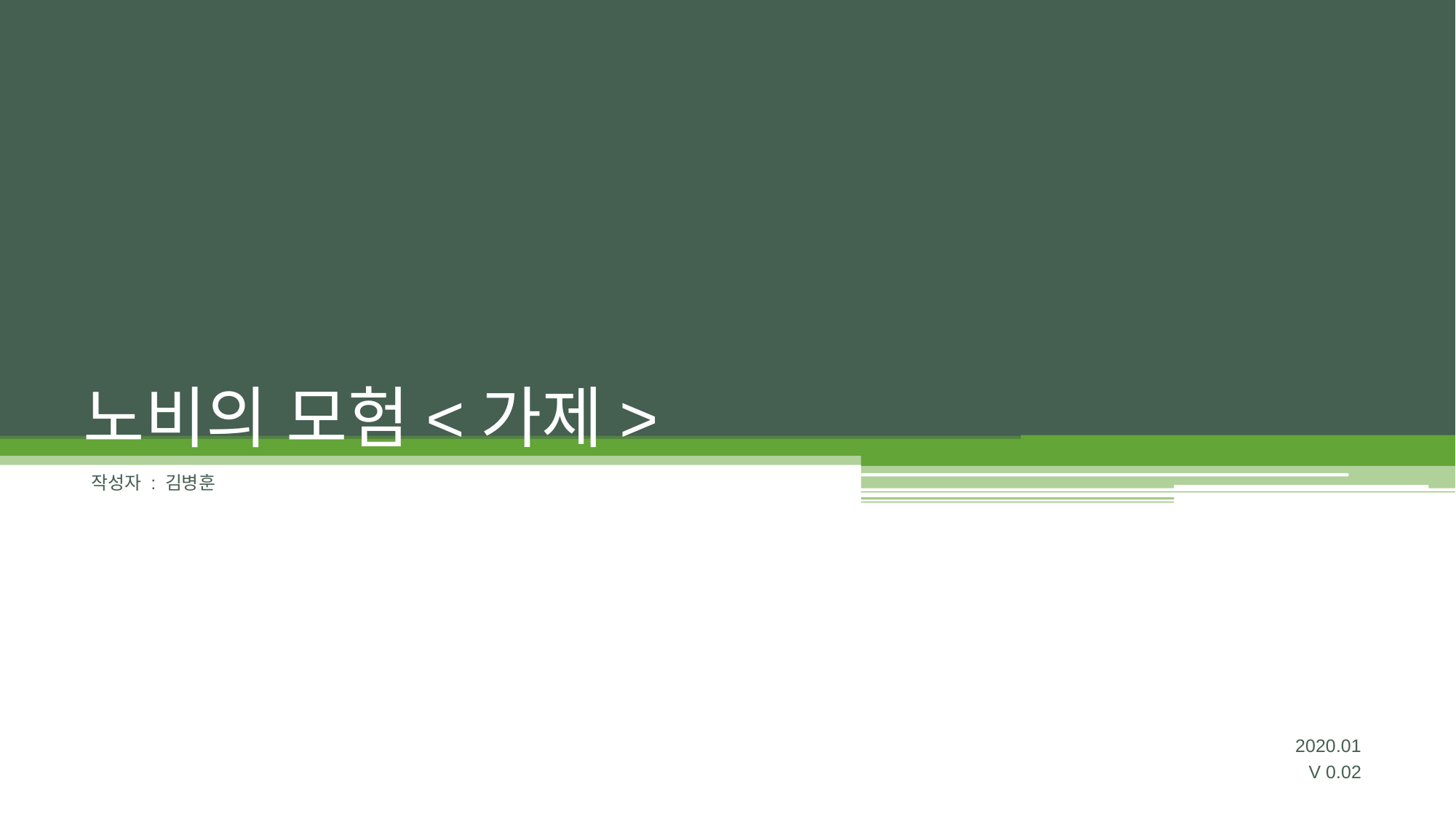

# 노비의 모험<가제>
작성자 : 김병훈
2020.01
V 0.02